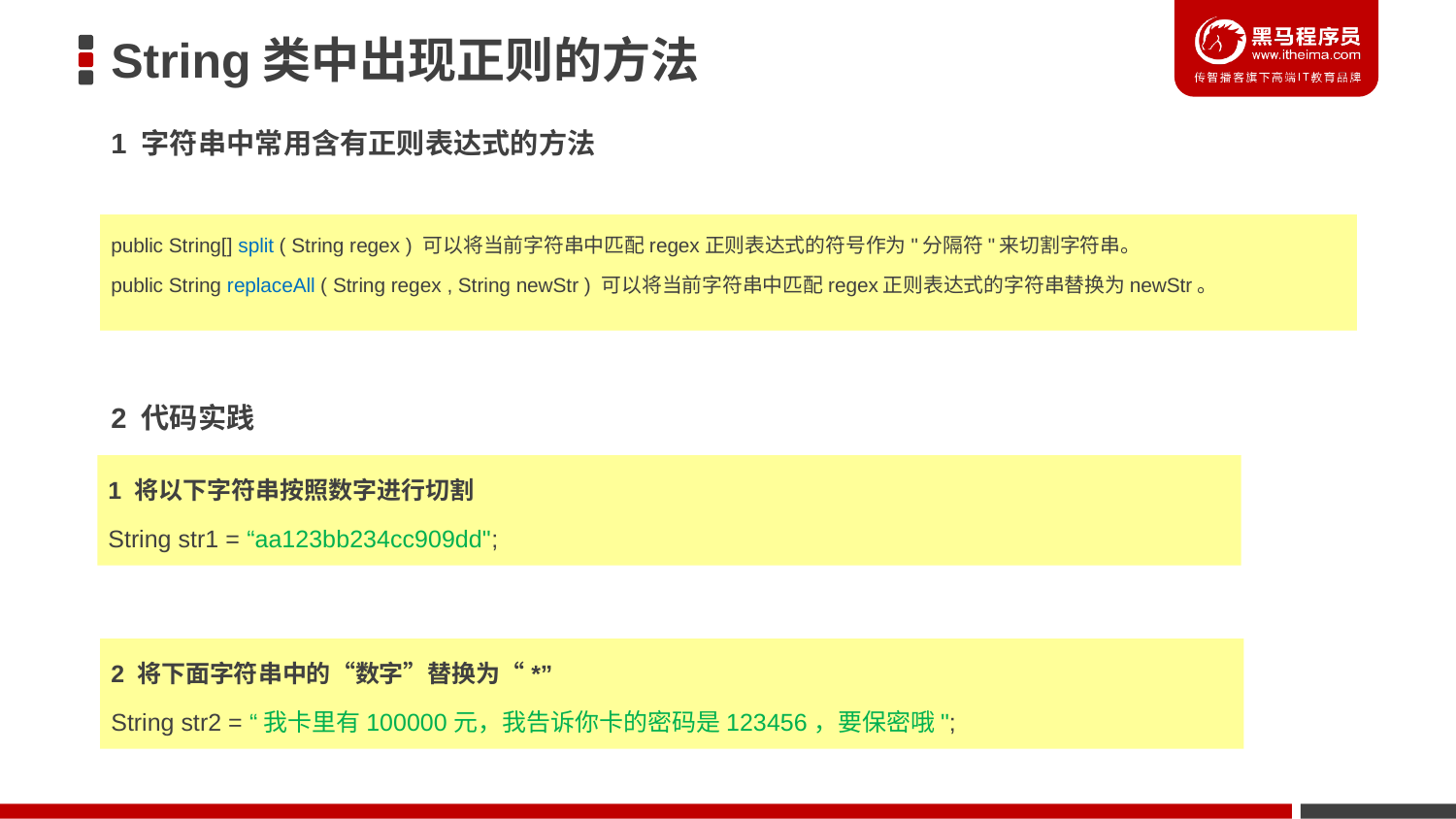

# String类中出现正则的方法
1 字符串中常用含有正则表达式的方法
public String[] split ( String regex ) 可以将当前字符串中匹配regex正则表达式的符号作为"分隔符"来切割字符串。
public String replaceAll ( String regex , String newStr ) 可以将当前字符串中匹配regex正则表达式的字符串替换为newStr。
2 代码实践
1 将以下字符串按照数字进行切割
String str1 = “aa123bb234cc909dd";
2 将下面字符串中的“数字”替换为“*”
String str2 = “我卡里有100000元，我告诉你卡的密码是123456，要保密哦";